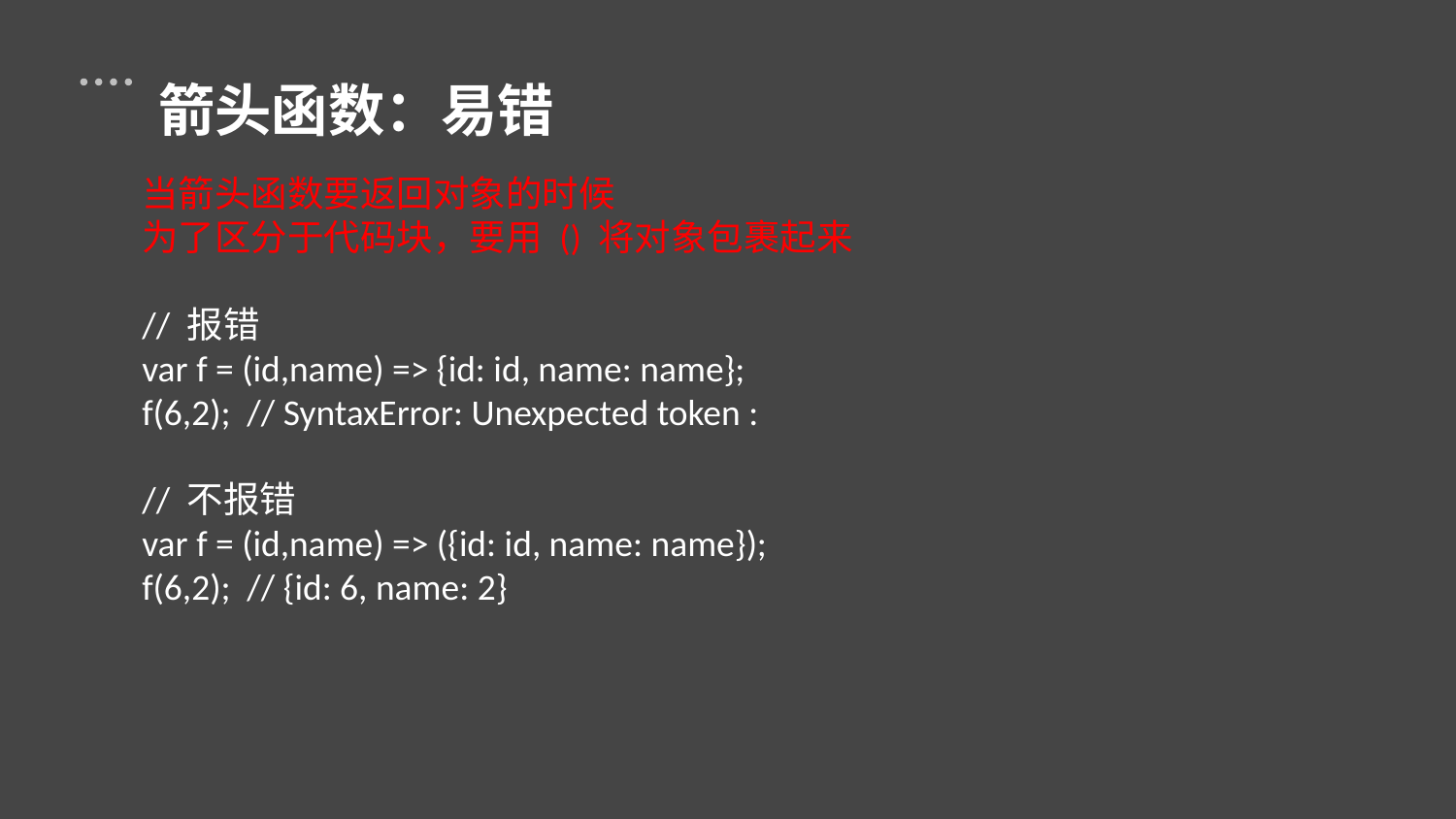

箭头函数：易错
当箭头函数要返回对象的时候
为了区分于代码块，要用 () 将对象包裹起来

// 报错
var f = (id,name) => {id: id, name: name};
f(6,2);  // SyntaxError: Unexpected token :

// 不报错
var f = (id,name) => ({id: id, name: name});
f(6,2);  // {id: 6, name: 2}